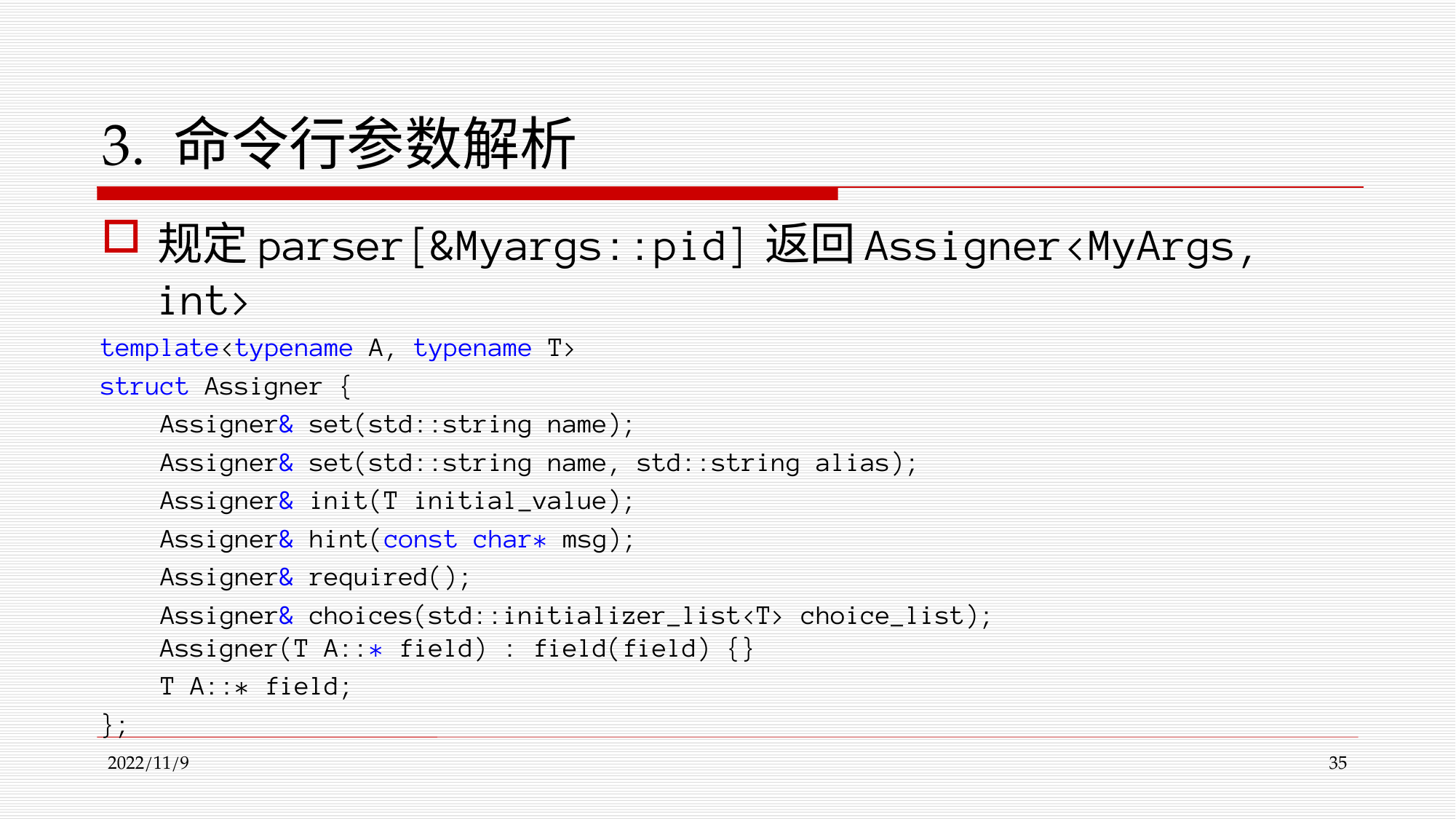

# 3. 命令行参数解析
规定parser[&Myargs::pid]返回Assigner<MyArgs, int>
template<typename A, typename T>
struct Assigner {
    Assigner& set(std::string name);
    Assigner& set(std::string name, std::string alias);
    Assigner& init(T initial_value);
    Assigner& hint(const char* msg);
    Assigner& required();
    Assigner& choices(std::initializer_list<T> choice_list);
    Assigner(T A::* field) : field(field) {}
    T A::* field;
};

2022/11/9
35